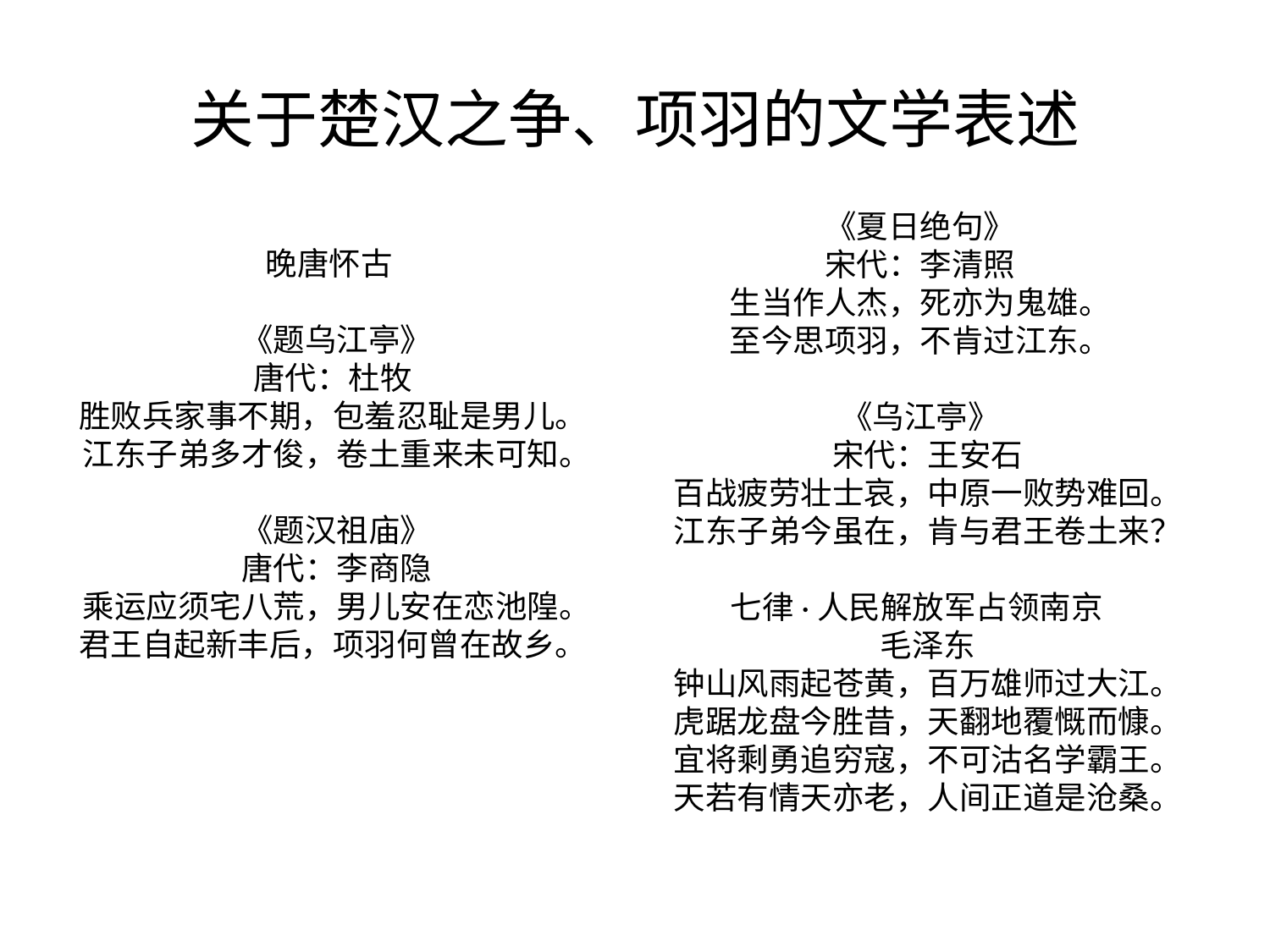

# 关于楚汉之争、项羽的文学表述
《夏日绝句》
宋代：李清照
生当作人杰，死亦为鬼雄。
至今思项羽，不肯过江东。

《乌江亭》
 宋代：王安石
 百战疲劳壮士哀，中原一败势难回。
 江东子弟今虽在，肯与君王卷土来？

七律·人民解放军占领南京
 毛泽东
 钟山风雨起苍黄，百万雄师过大江。
 虎踞龙盘今胜昔，天翻地覆慨而慷。
 宜将剩勇追穷寇，不可沽名学霸王。
 天若有情天亦老，人间正道是沧桑。
晚唐怀古

 《题乌江亭》
 唐代：杜牧
 胜败兵家事不期，包羞忍耻是男儿。
 江东子弟多才俊，卷土重来未可知。

 《题汉祖庙》
 唐代：李商隐
 乘运应须宅八荒，男儿安在恋池隍。
 君王自起新丰后，项羽何曾在故乡。